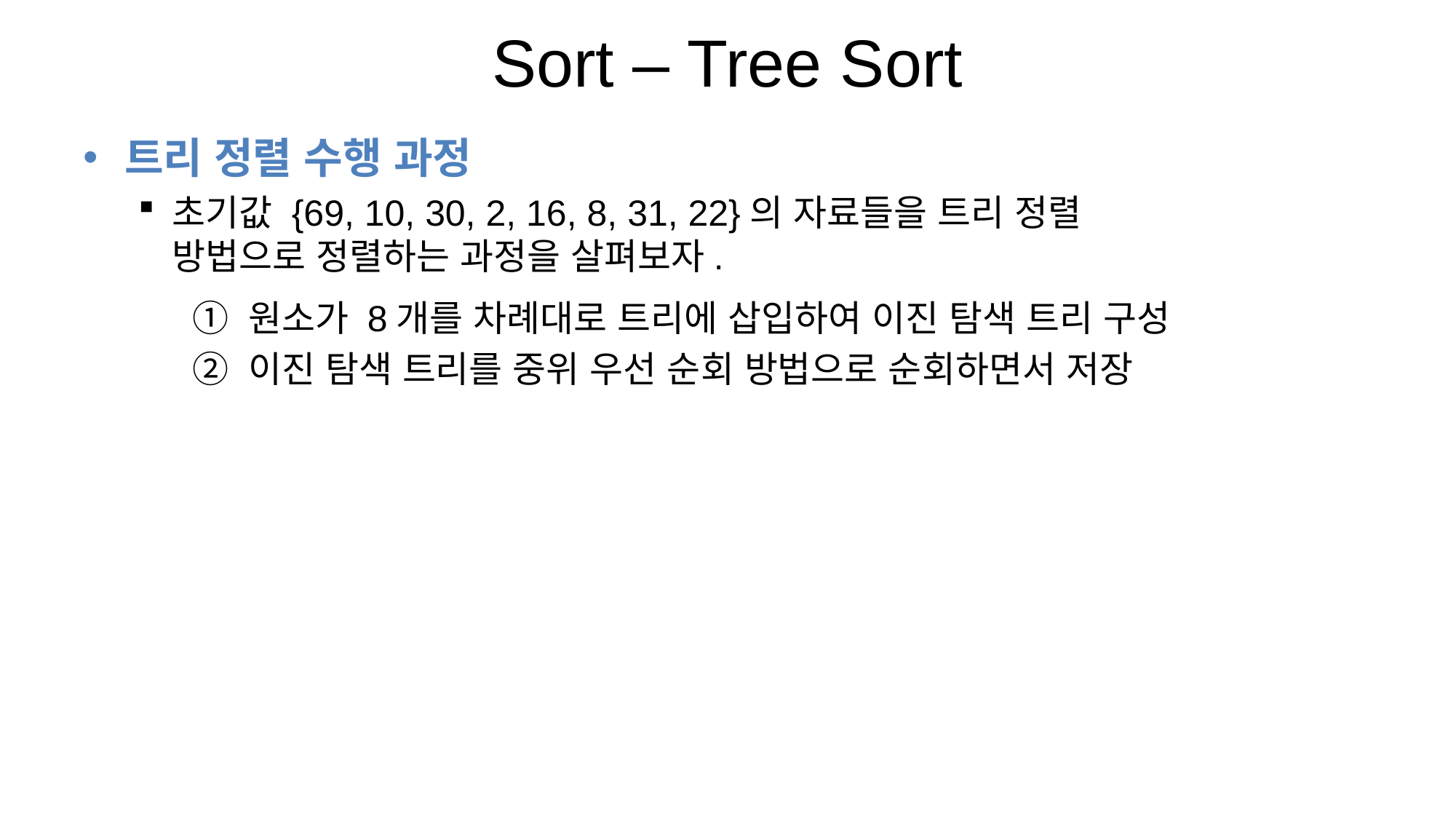

# Sort – Tree Sort
트리 정렬 수행 과정
초기값 {69, 10, 30, 2, 16, 8, 31, 22}의 자료들을 트리 정렬
방법으로 정렬하는 과정을 살펴보자.
① 원소가 8개를 차례대로 트리에 삽입하여 이진 탐색 트리 구성
② 이진 탐색 트리를 중위 우선 순회 방법으로 순회하면서 저장